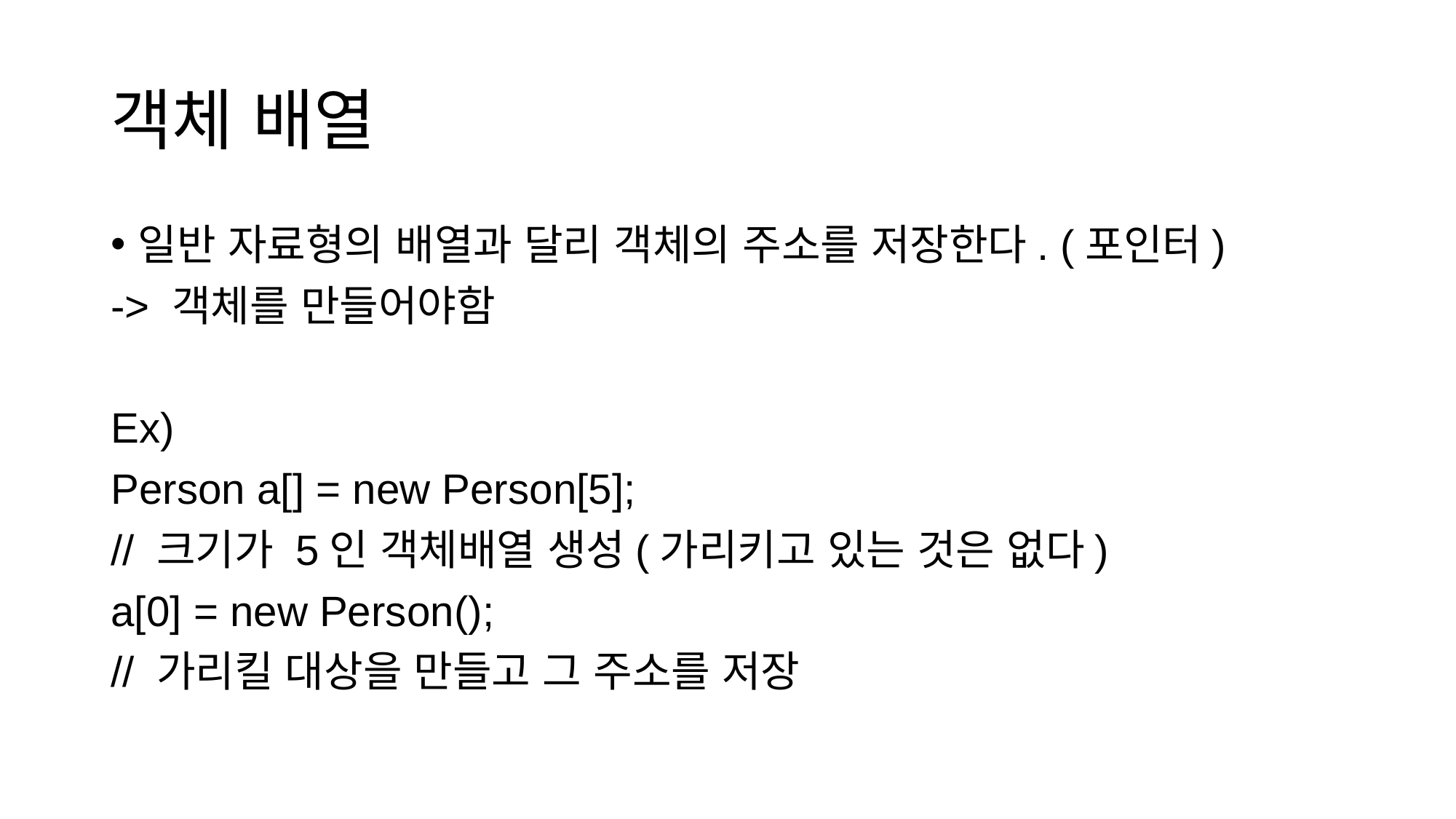

# 객체 배열
일반 자료형의 배열과 달리 객체의 주소를 저장한다. (포인터)
-> 객체를 만들어야함

Ex)
Person a[] = new Person[5];
// 크기가 5인 객체배열 생성(가리키고 있는 것은 없다)
a[0] = new Person();
// 가리킬 대상을 만들고 그 주소를 저장